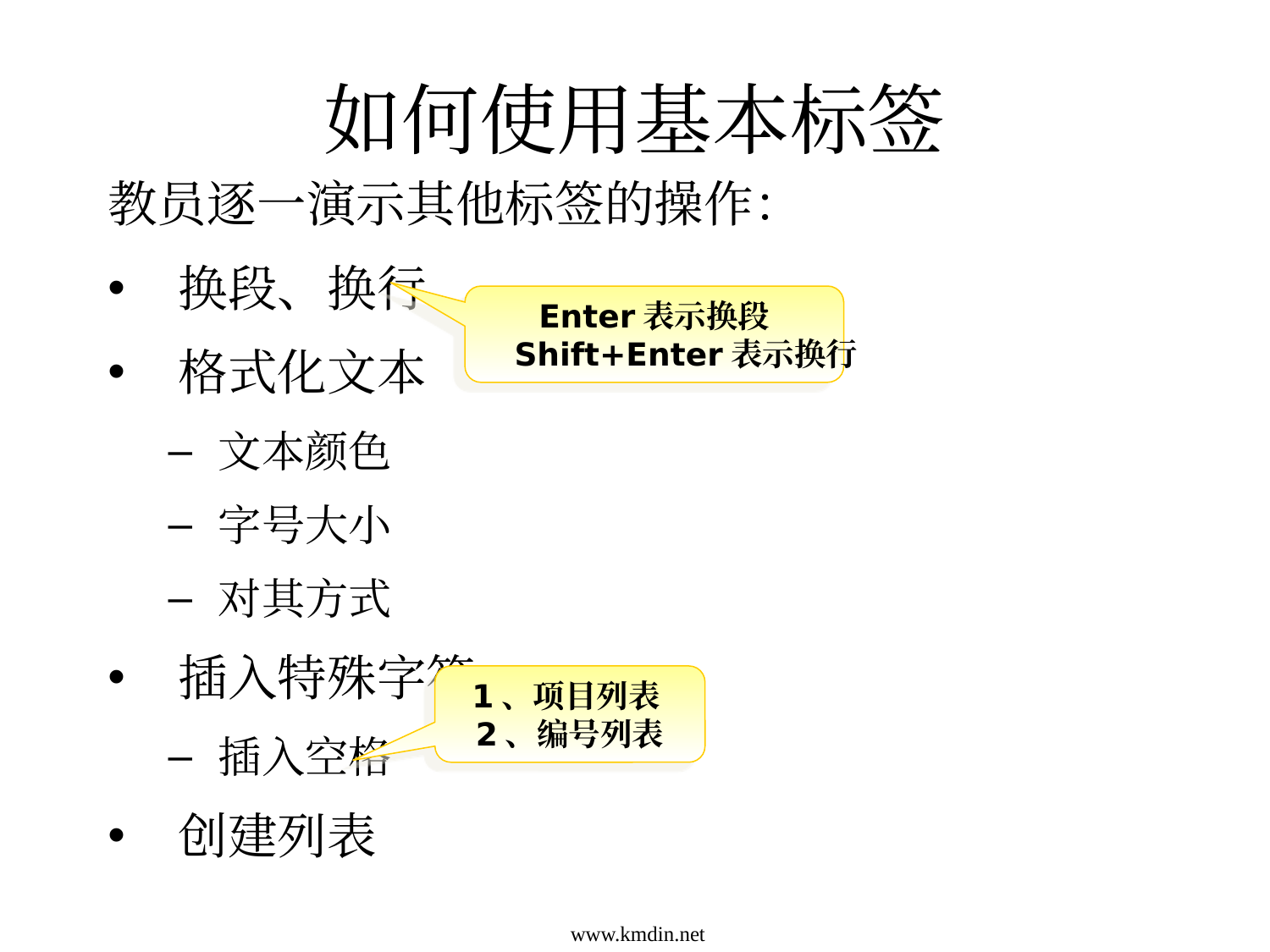

# 如何使用基本标签
教员逐一演示其他标签的操作：
换段、换行
格式化文本
文本颜色
字号大小
对其方式
插入特殊字符
插入空格
创建列表
Enter表示换段
Shift+Enter表示换行
1、项目列表
2、编号列表